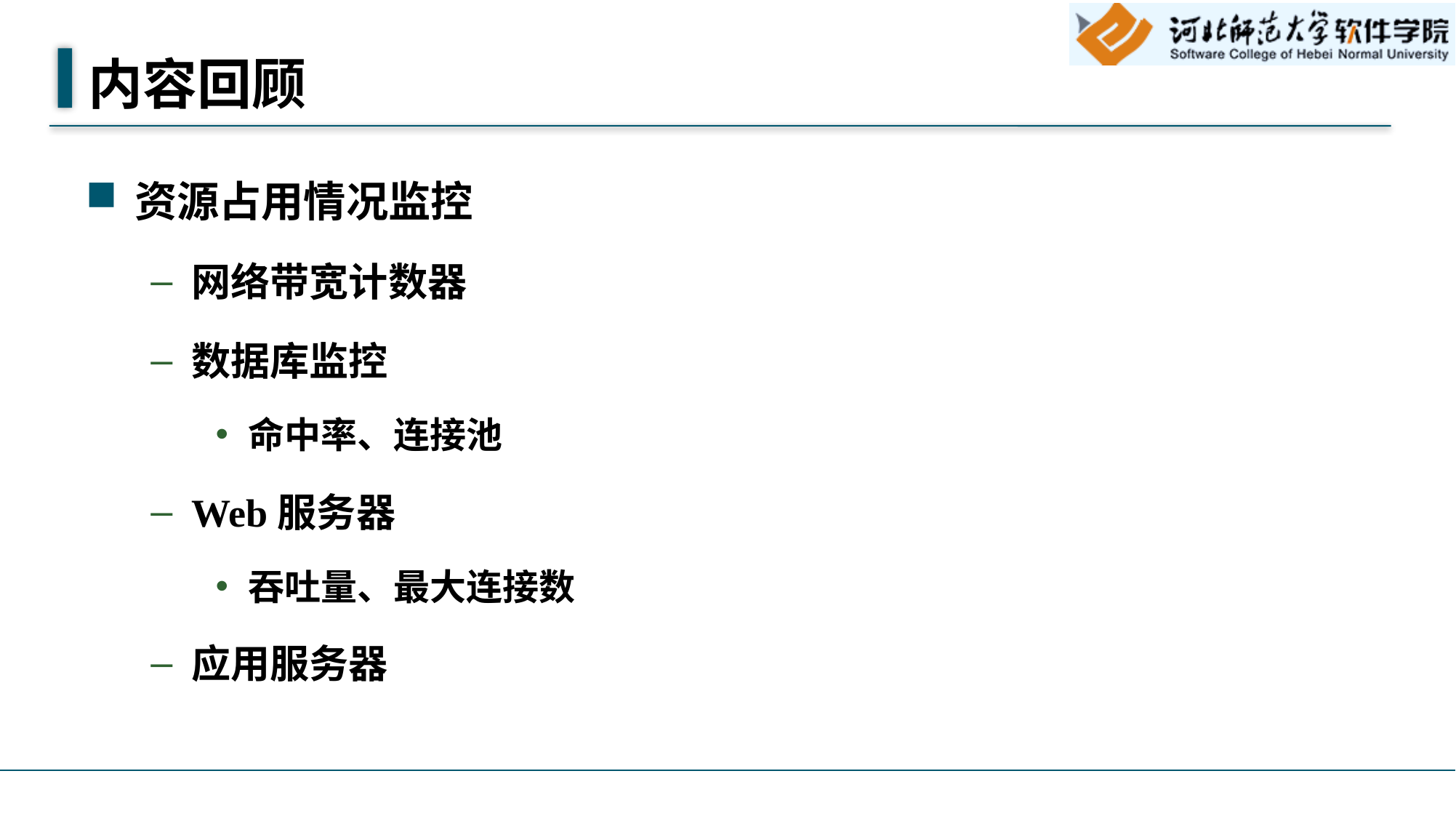

# 内容回顾
资源占用情况监控
网络带宽计数器
数据库监控
命中率、连接池
Web服务器
吞吐量、最大连接数
应用服务器